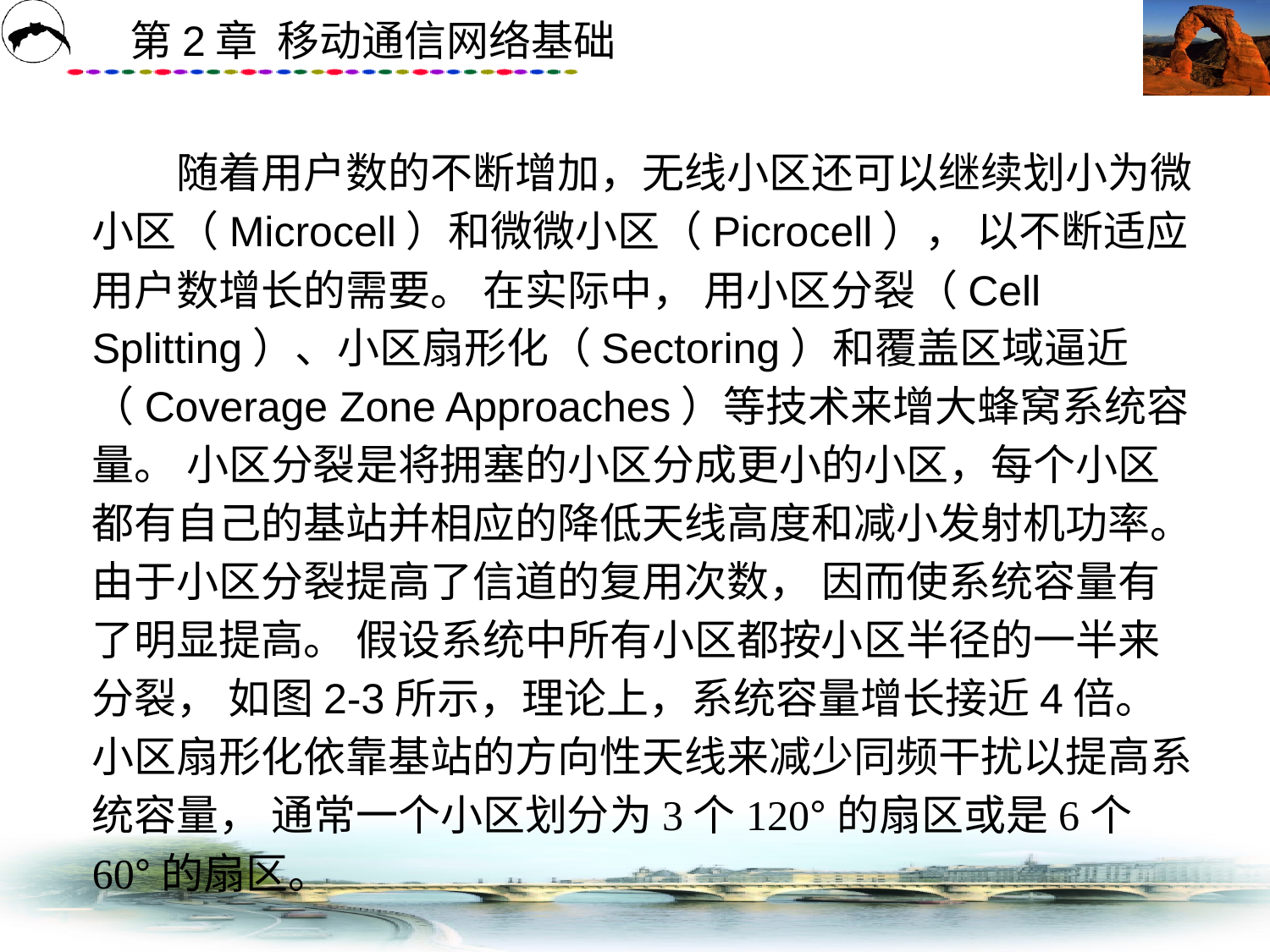

# 随着用户数的不断增加，无线小区还可以继续划小为微小区（Microcell）和微微小区（Picrocell）， 以不断适应用户数增长的需要。 在实际中， 用小区分裂（Cell Splitting）、小区扇形化（Sectoring）和覆盖区域逼近（Coverage Zone Approaches）等技术来增大蜂窝系统容量。 小区分裂是将拥塞的小区分成更小的小区，每个小区都有自己的基站并相应的降低天线高度和减小发射机功率。 由于小区分裂提高了信道的复用次数， 因而使系统容量有了明显提高。 假设系统中所有小区都按小区半径的一半来分裂， 如图2-3所示，理论上，系统容量增长接近4倍。 小区扇形化依靠基站的方向性天线来减少同频干扰以提高系统容量， 通常一个小区划分为3个120°的扇区或是6个60°的扇区。